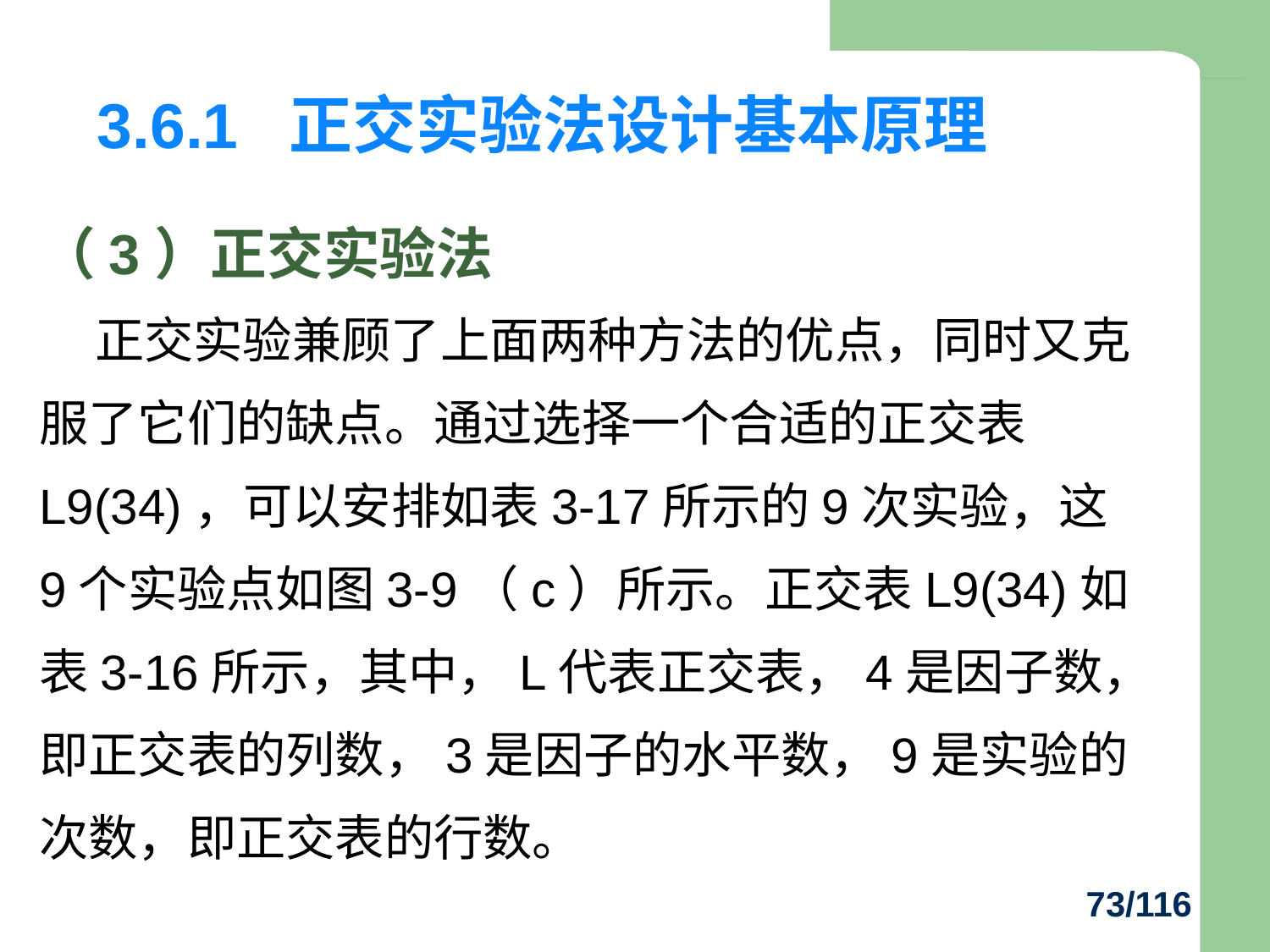

# 3.6.1  正交实验法设计基本原理
（3）正交实验法
    正交实验兼顾了上面两种方法的优点，同时又克服了它们的缺点。通过选择一个合适的正交表L9(34)，可以安排如表3-17所示的9次实验，这9个实验点如图3-9（c）所示。正交表L9(34)如表3-16所示，其中，L代表正交表，4是因子数，即正交表的列数，3是因子的水平数，9是实验的次数，即正交表的行数。
73/116